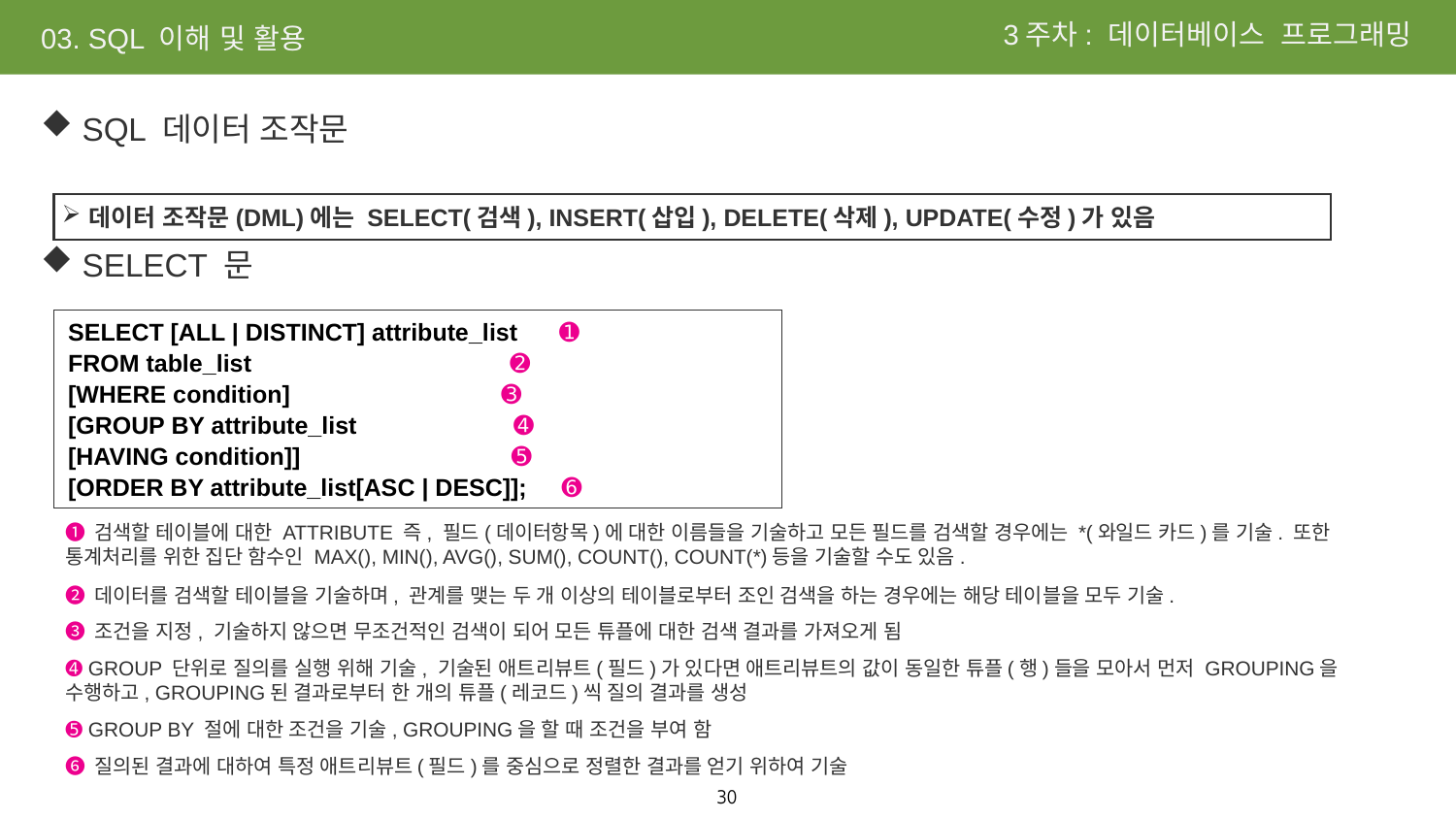

3주차: 데이터베이스  프로그래밍
03. SQL 이해 및 활용
 SQL 데이터 조작문
데이터 조작문(DML)에는 SELECT(검색), INSERT(삽입), DELETE(삭제), UPDATE(수정)가 있음
 SELECT 문
SELECT [ALL | DISTINCT] attribute_list      ➊
FROM table_list                                      ➋
[WHERE condition]                               ➌
[GROUP BY attribute_list                       ➍
[HAVING condition]]                               ➎
[ORDER BY attribute_list[ASC | DESC]];     ➏
➊ 검색할 테이블에 대한 ATTRIBUTE 즉, 필드(데이터항목)에 대한 이름들을 기술하고 모든 필드를 검색할 경우에는 *(와일드 카드)를 기술. 또한 통계처리를 위한 집단 함수인 MAX(), MIN(), AVG(), SUM(), COUNT(), COUNT(*)등을 기술할 수도 있음.
➋ 데이터를 검색할 테이블을 기술하며, 관계를 맺는 두 개 이상의 테이블로부터 조인 검색을 하는 경우에는 해당 테이블을 모두 기술.
➌ 조건을 지정, 기술하지 않으면 무조건적인 검색이 되어 모든 튜플에 대한 검색 결과를 가져오게 됨
➍ GROUP 단위로 질의를 실행 위해 기술, 기술된 애트리뷰트(필드)가 있다면 애트리뷰트의 값이 동일한 튜플(행)들을 모아서 먼저 GROUPING을 수행하고, GROUPING된 결과로부터 한 개의 튜플(레코드)씩 질의 결과를 생성
➎ GROUP BY 절에 대한 조건을 기술, GROUPING을 할 때 조건을 부여 함
➏ 질의된 결과에 대하여 특정 애트리뷰트(필드)를 중심으로 정렬한 결과를 얻기 위하여 기술
30